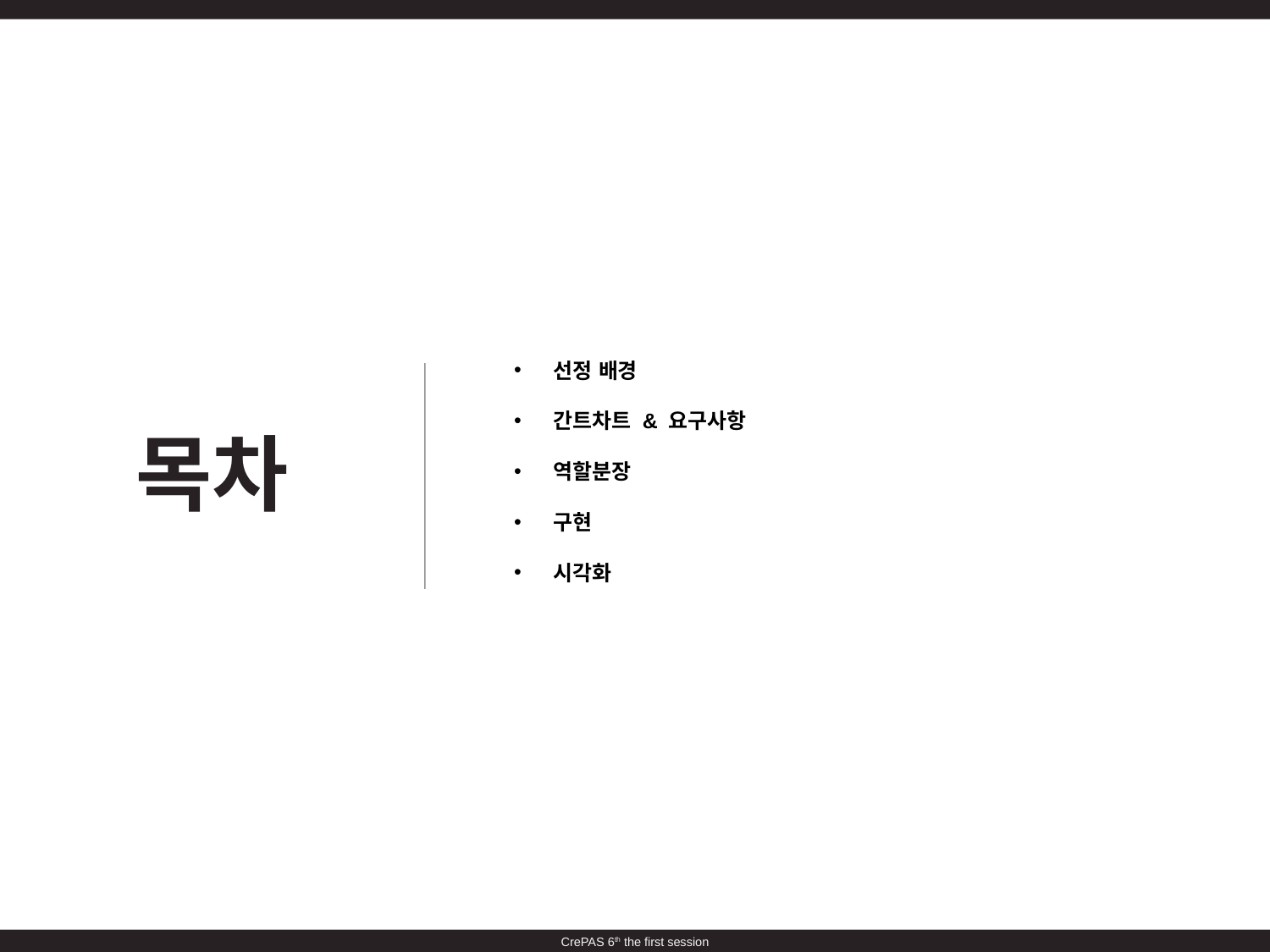

선정 배경

간트차트 & 요구사항

역할분장

구현

시각화
 목차
CrePAS 6th the first session